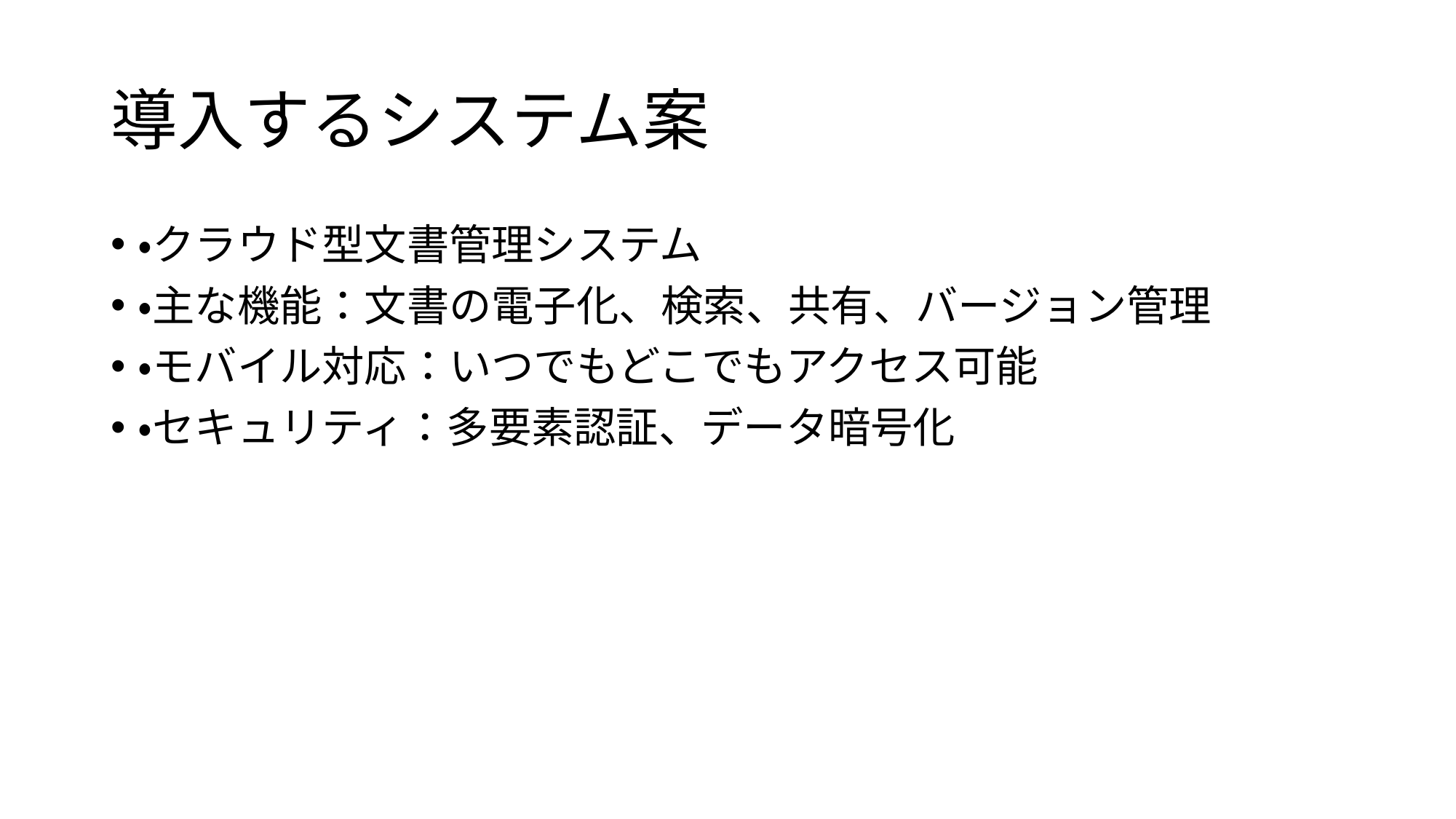

# 導入するシステム案
・クラウド型文書管理システム
・主な機能：文書の電子化、検索、共有、バージョン管理
・モバイル対応：いつでもどこでもアクセス可能
・セキュリティ：多要素認証、データ暗号化